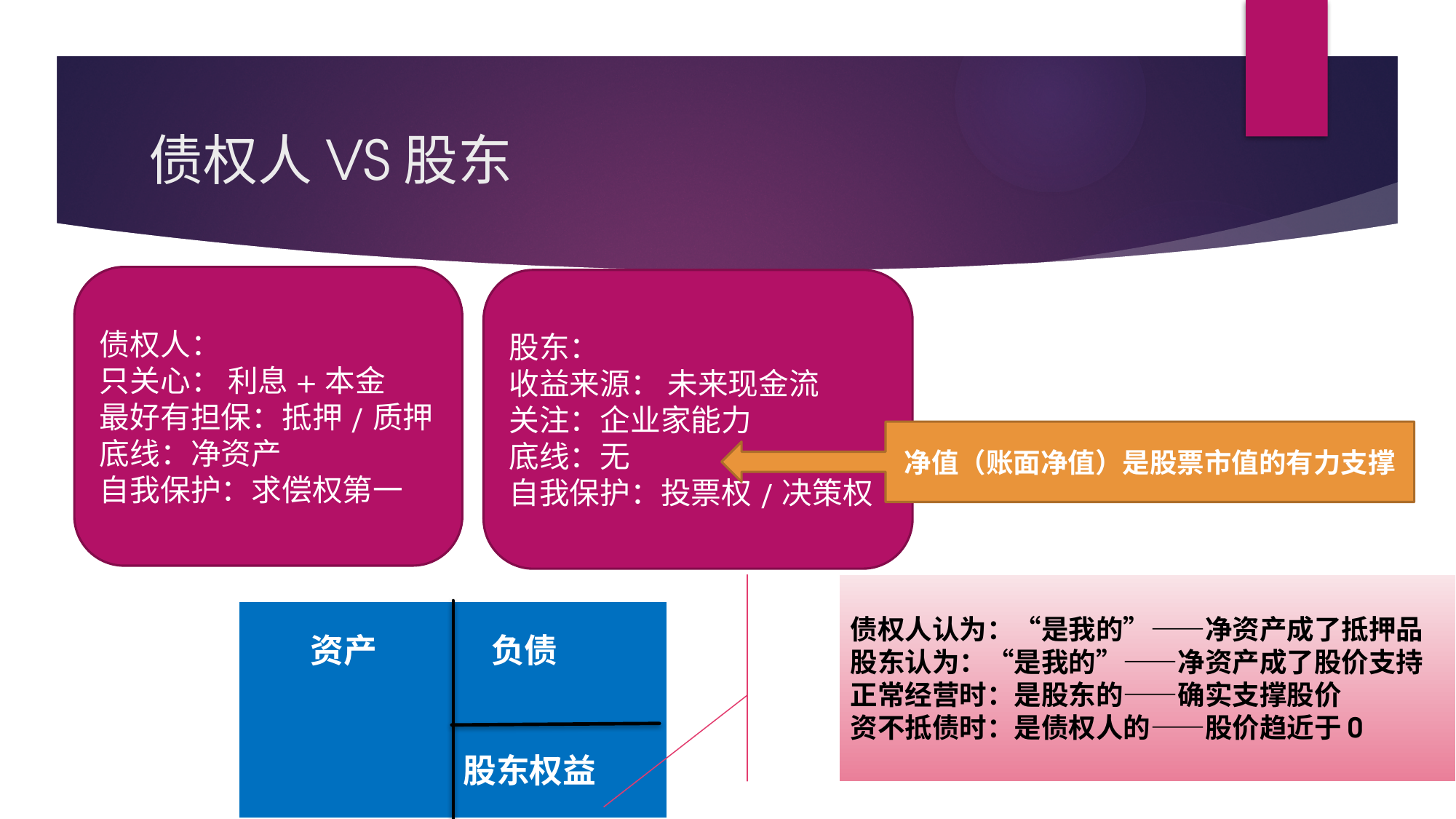

# 债权人VS股东
债权人：
只关心： 利息+本金
最好有担保：抵押/质押
底线：净资产
自我保护：求偿权第一
股东：
收益来源： 未来现金流
关注：企业家能力
底线：无
自我保护：投票权/决策权
净值（账面净值）是股票市值的有力支撑
债权人认为：“是我的”——净资产成了抵押品
股东认为：“是我的”——净资产成了股价支持
正常经营时：是股东的——确实支撑股价
资不抵债时：是债权人的——股价趋近于0
       资产               负债

                           股东权益